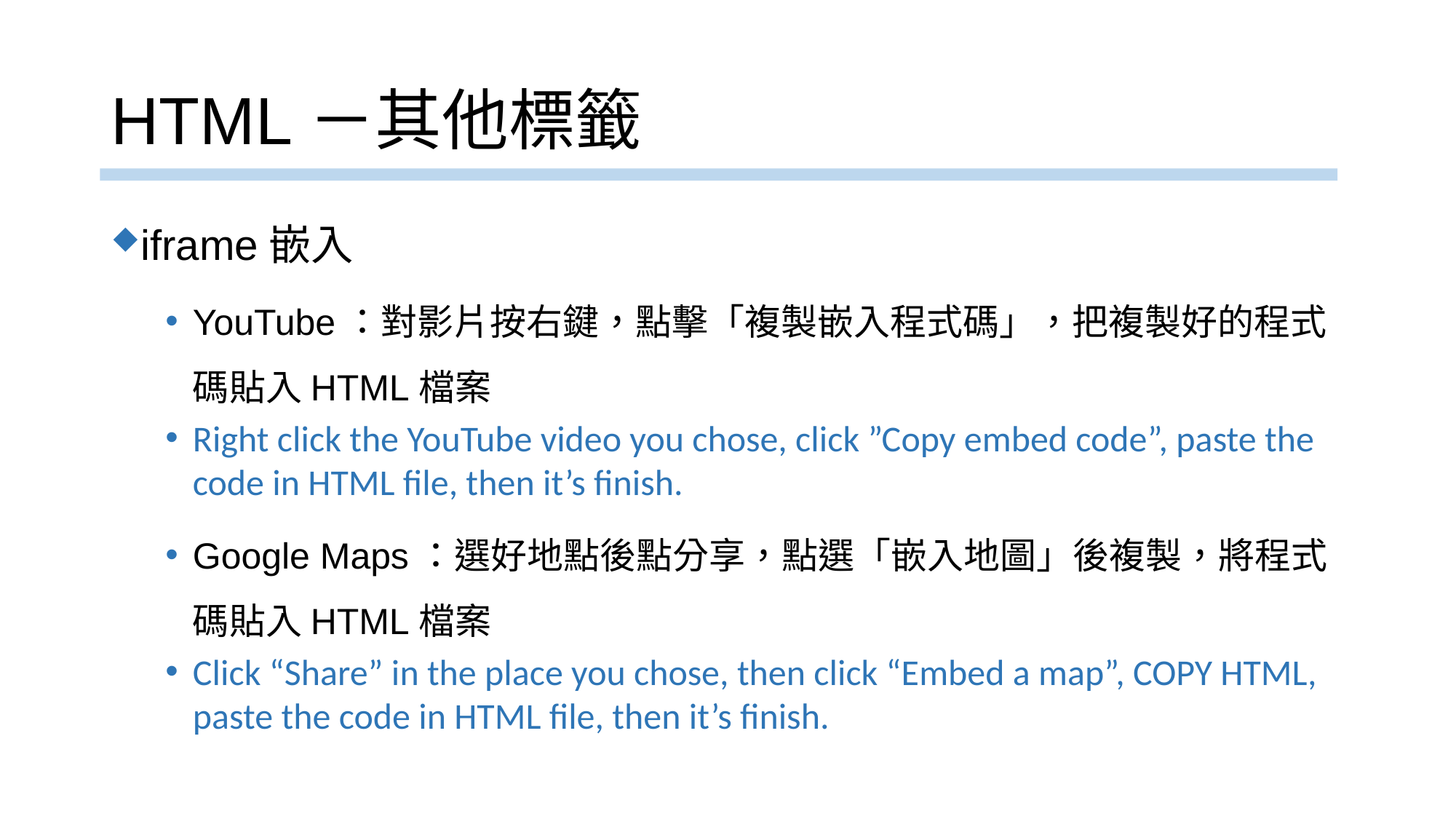

# HTML－其他標籤

iframe嵌入
YouTube：對影片按右鍵，點擊「複製嵌入程式碼」，把複製好的程式碼貼入HTML檔案
Right click the YouTube video you chose, click ”Copy embed code”, paste the code in HTML file, then it’s finish.
Google Maps：選好地點後點分享，點選「嵌入地圖」後複製，將程式碼貼入HTML檔案
Click “Share” in the place you chose, then click “Embed a map”, COPY HTML, paste the code in HTML file, then it’s finish.